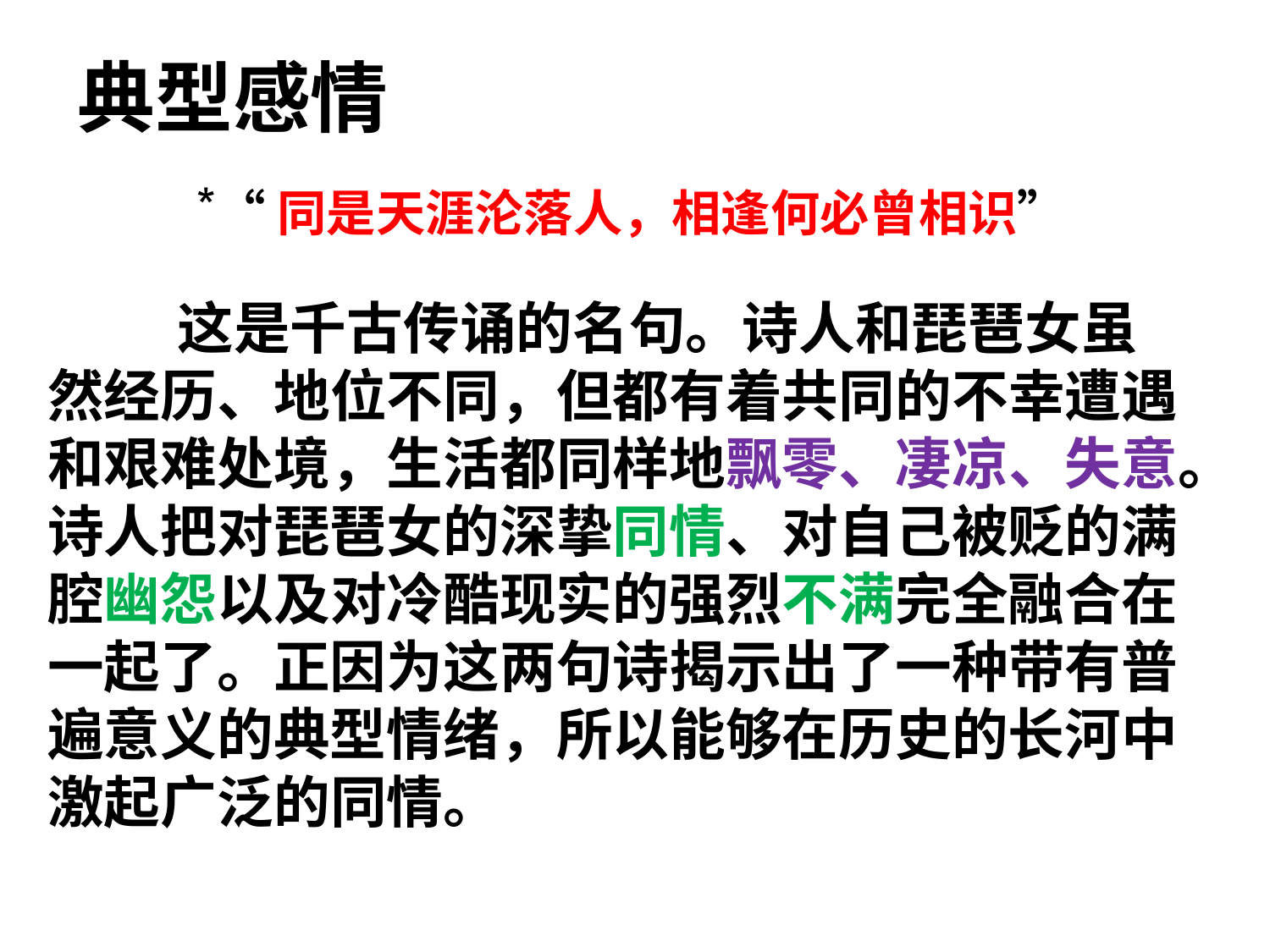

典型感情
“同是天涯沦落人，相逢何必曾相识”
         这是千古传诵的名句。诗人和琵琶女虽然经历、地位不同，但都有着共同的不幸遭遇和艰难处境，生活都同样地飘零、凄凉、失意。诗人把对琵琶女的深挚同情、对自己被贬的满腔幽怨以及对冷酷现实的强烈不满完全融合在一起了。正因为这两句诗揭示出了一种带有普遍意义的典型情绪，所以能够在历史的长河中激起广泛的同情。